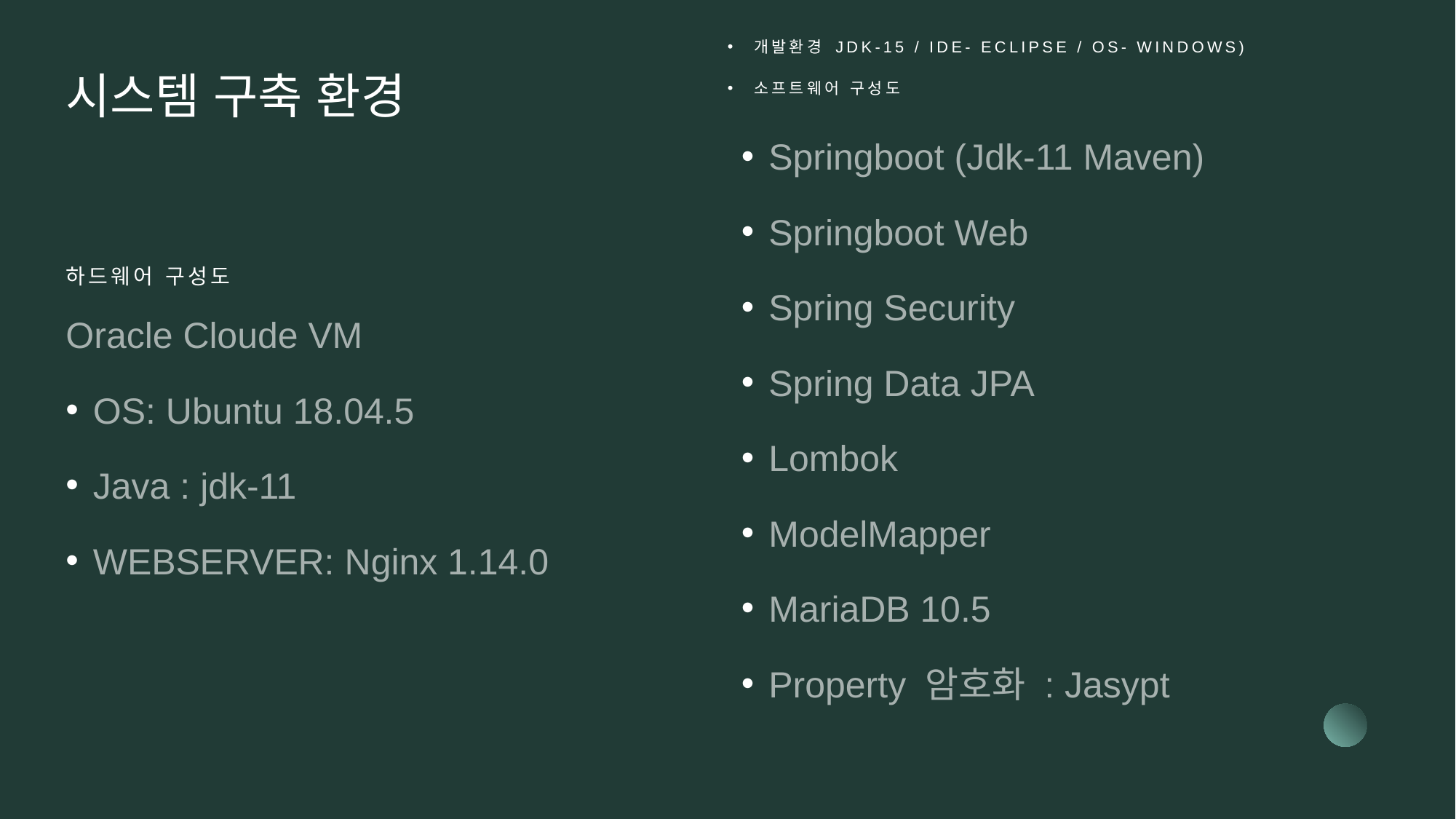

개발환경 jdk-15 / IDE- eclipse / OS- Windows)
소프트웨어 구성도
# 시스템 구축 환경
Springboot (Jdk-11 Maven)
Springboot Web
Spring Security
Spring Data JPA
Lombok
ModelMapper
MariaDB 10.5
Property 암호화 : Jasypt

하드웨어 구성도
Oracle Cloude VM
OS: Ubuntu 18.04.5
Java : jdk-11
WEBSERVER: Nginx 1.14.0